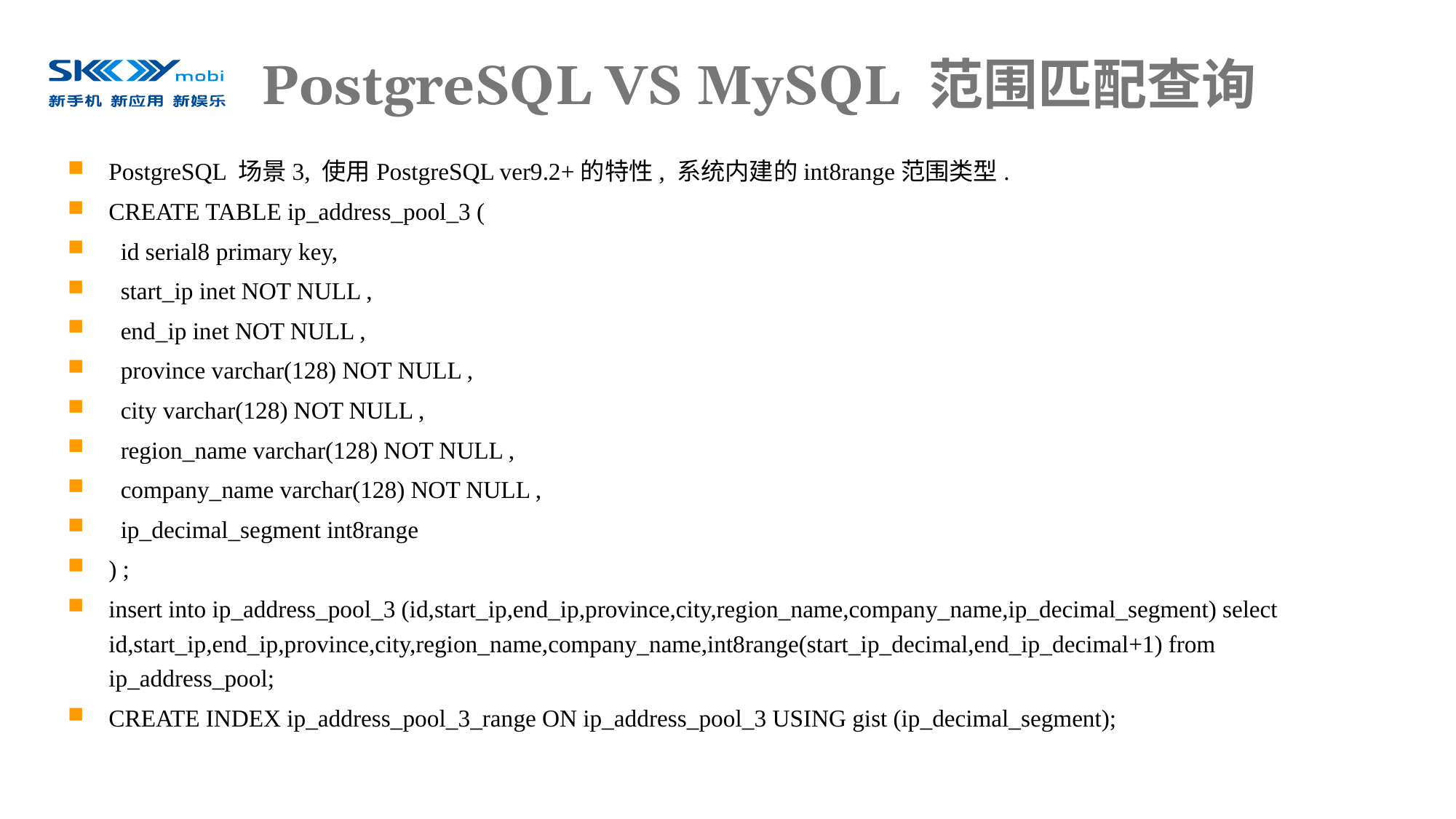

# PostgreSQL VS MySQL 范围匹配查询
PostgreSQL 场景3, 使用PostgreSQL ver9.2+的特性, 系统内建的int8range范围类型.
CREATE TABLE ip_address_pool_3 (
  id serial8 primary key,
  start_ip inet NOT NULL ,
  end_ip inet NOT NULL ,
  province varchar(128) NOT NULL ,
  city varchar(128) NOT NULL ,
  region_name varchar(128) NOT NULL ,
  company_name varchar(128) NOT NULL ,
  ip_decimal_segment int8range
) ;
insert into ip_address_pool_3 (id,start_ip,end_ip,province,city,region_name,company_name,ip_decimal_segment) select id,start_ip,end_ip,province,city,region_name,company_name,int8range(start_ip_decimal,end_ip_decimal+1) from ip_address_pool;
CREATE INDEX ip_address_pool_3_range ON ip_address_pool_3 USING gist (ip_decimal_segment);